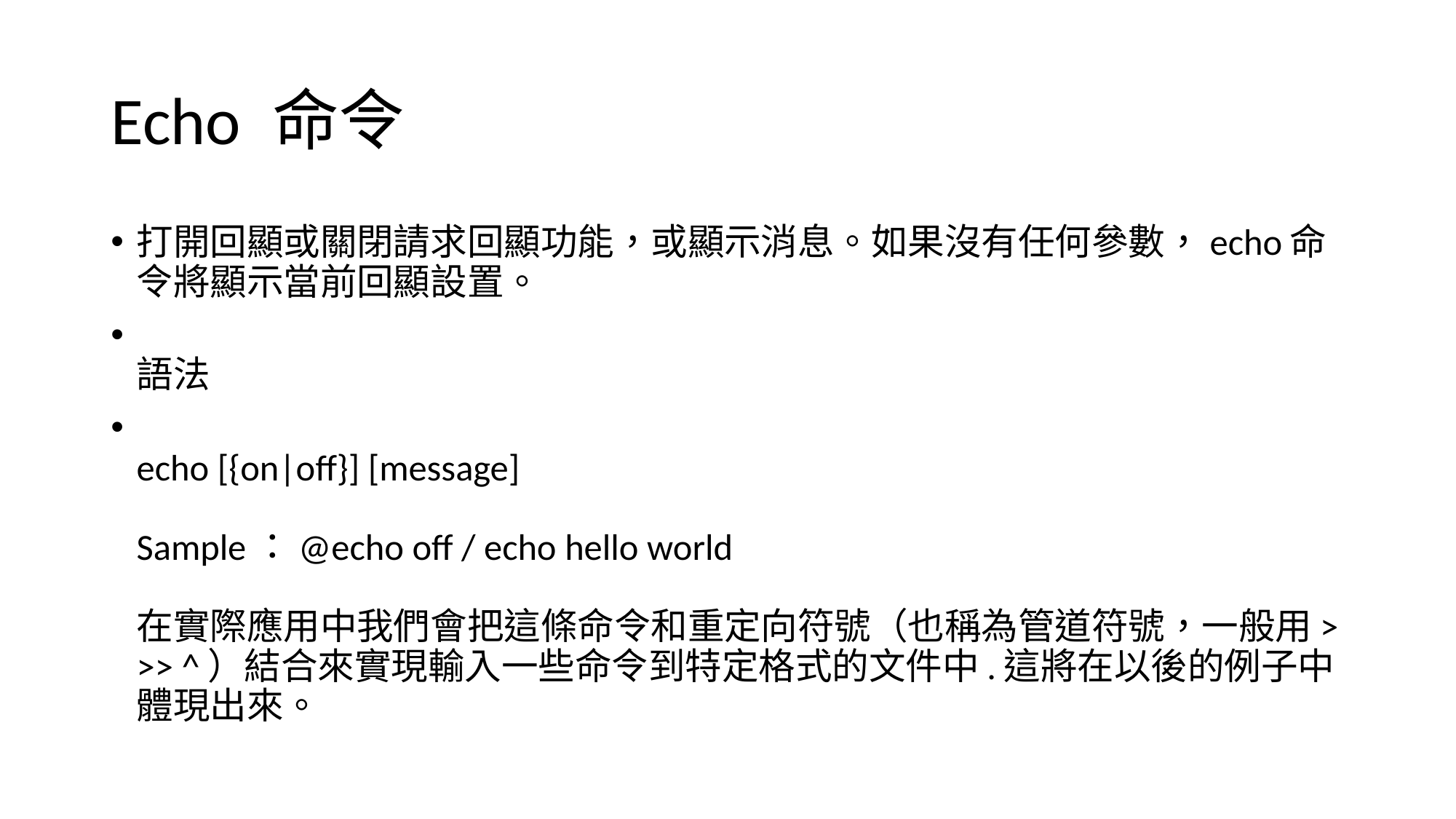

# Echo 命令
打開回顯或關閉請求回顯功能，或顯示消息。如果沒有任何參數，echo命令將顯示當前回顯設置。
語法
echo [{on|off}] [message]
 
Sample：@echo off / echo hello world
 
在實際應用中我們會把這條命令和重定向符號（也稱為管道符號，一般用> >> ^）結合來實現輸入一些命令到特定格式的文件中.這將在以後的例子中體現出來。